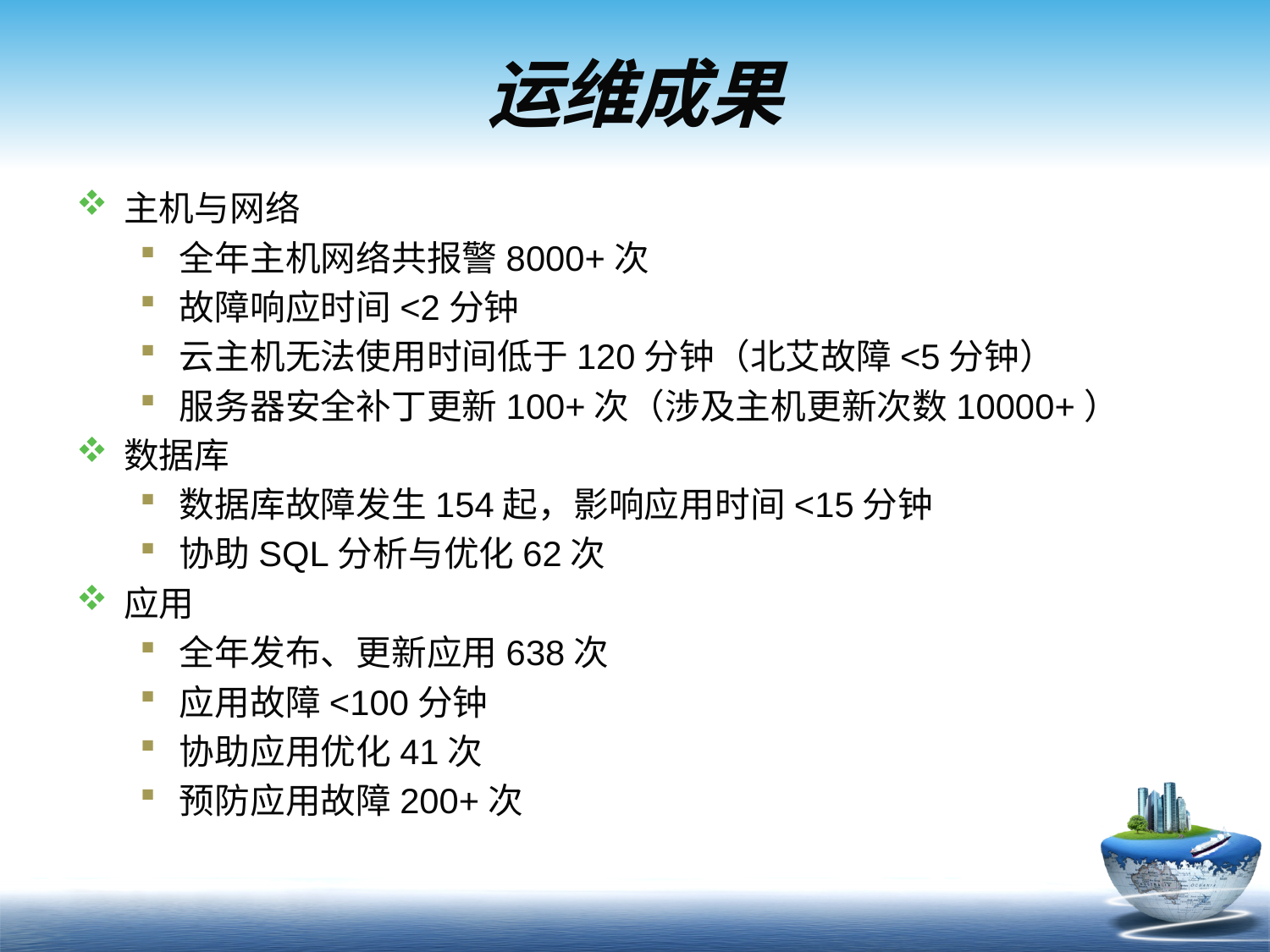

# 运维成果
主机与网络
全年主机网络共报警8000+次
故障响应时间<2分钟
云主机无法使用时间低于120分钟（北艾故障<5分钟）
服务器安全补丁更新100+次（涉及主机更新次数10000+）
数据库
数据库故障发生154起，影响应用时间<15分钟
协助SQL分析与优化62次
应用
全年发布、更新应用638次
应用故障<100分钟
协助应用优化41次
预防应用故障200+次